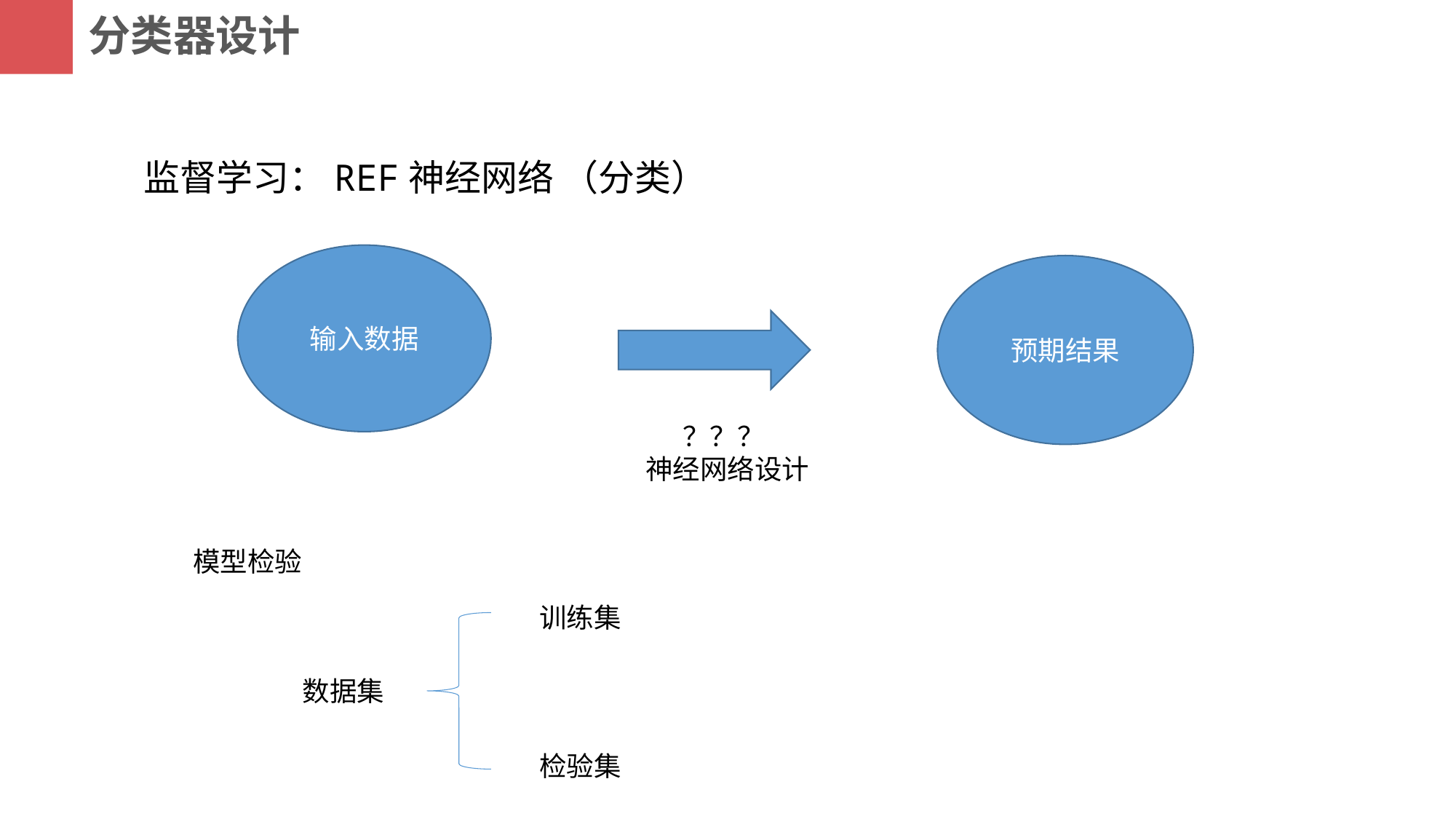

分类器设计
监督学习：REF神经网络 （分类）
输入数据
预期结果

         ？？？
   神经网络设计
模型检验
训练集

数据集
检验集